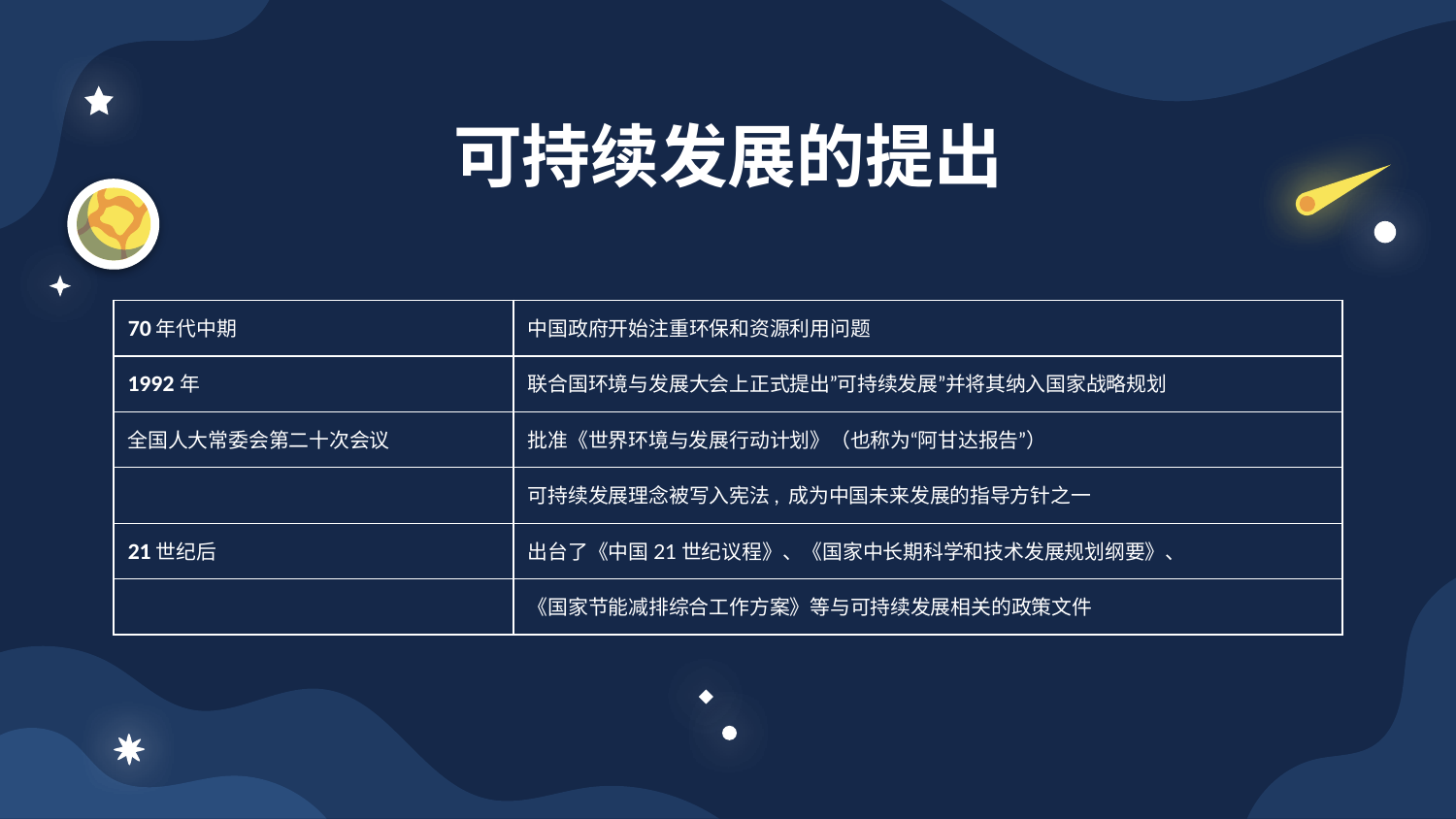

# 可持续发展的提出

| 70年代中期 | 中国政府开始注重环保和资源利用问题 |
| --- | --- |
| 1992年 | 联合国环境与发展大会上正式提出”可持续发展”并将其纳入国家战略规划 |
| 全国人大常委会第二十次会议 | 批准《世界环境与发展行动计划》（也称为“阿甘达报告”） |
|  | 可持续发展理念被写入宪法, 成为中国未来发展的指导方针之一 |
| 21世纪后 | 出台了《中国21世纪议程》、《国家中长期科学和技术发展规划纲要》、 |
|  | 《国家节能减排综合工作方案》等与可持续发展相关的政策文件 |